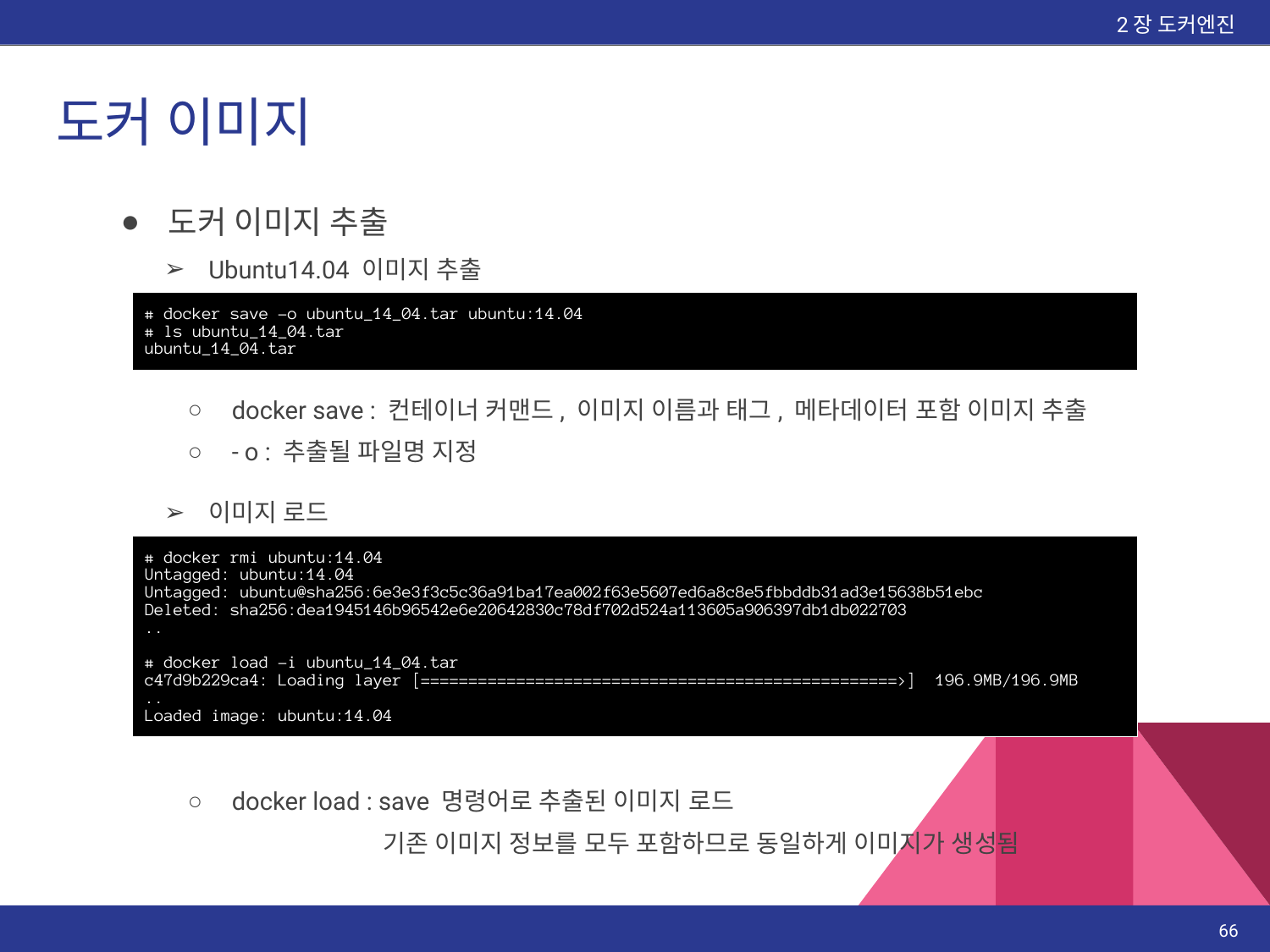

2장 도커엔진
# 도커 이미지
도커 이미지 추출
Ubuntu14.04 이미지 추출

| # docker save -o ubuntu\_14\_04.tar ubuntu:14.04 # ls ubuntu\_14\_04.tar ubuntu\_14\_04.tar |
| --- |
docker save : 컨테이너 커맨드, 이미지 이름과 태그, 메타데이터 포함 이미지 추출
- o : 추출될 파일명 지정
이미지 로드

| # docker rmi ubuntu:14.04 Untagged: ubuntu:14.04 Untagged: ubuntu@sha256:6e3e3f3c5c36a91ba17ea002f63e5607ed6a8c8e5fbbddb31ad3e15638b51ebc Deleted: sha256:dea1945146b96542e6e20642830c78df702d524a113605a906397db1db022703 .. # docker load -i ubuntu\_14\_04.tar c47d9b229ca4: Loading layer [==================================================>] 196.9MB/196.9MB .. Loaded image: ubuntu:14.04 |
| --- |
docker load : save 명령어로 추출된 이미지 로드
   기존 이미지 정보를 모두 포함하므로 동일하게 이미지가 생성됨
66